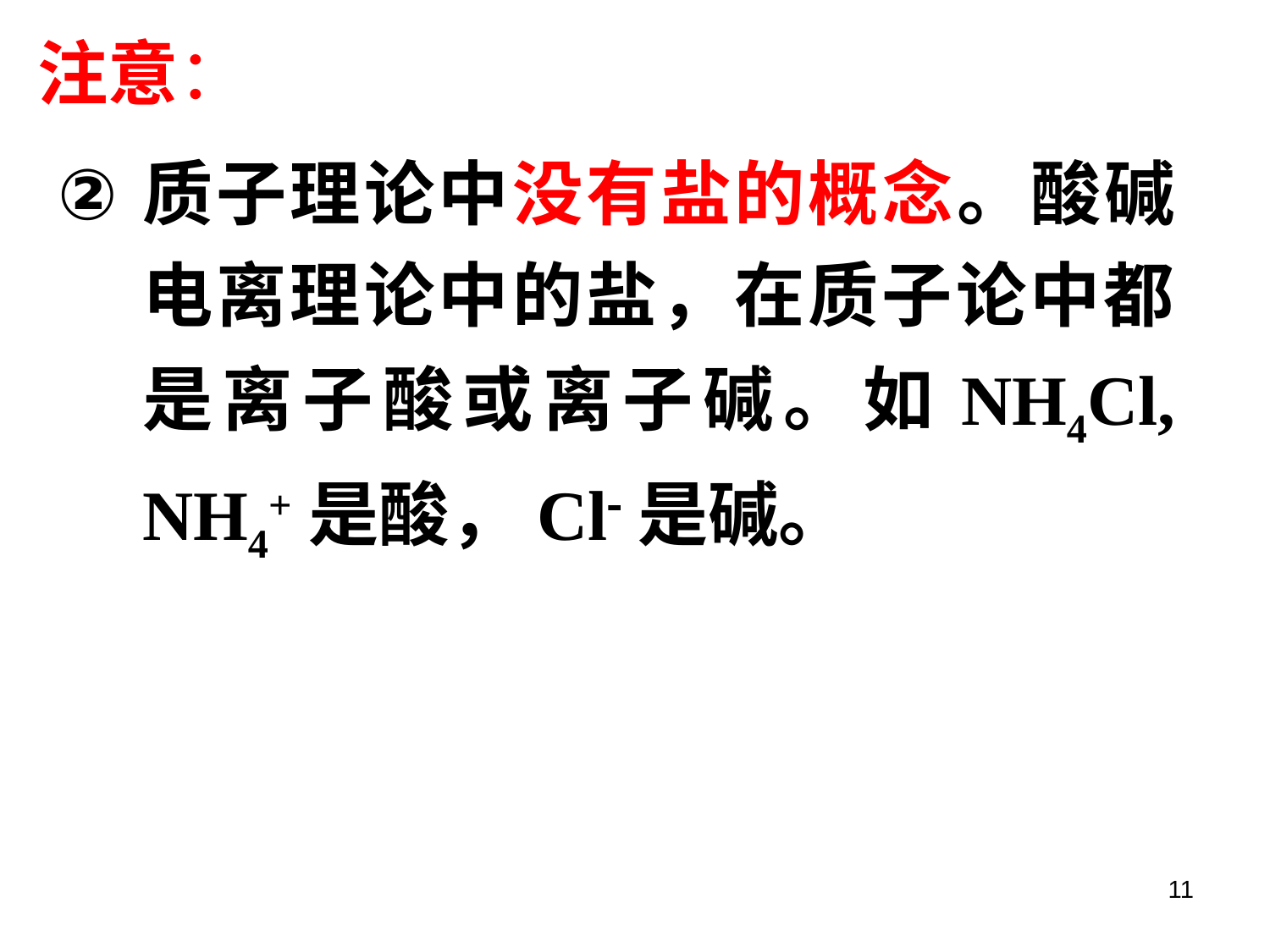

注意：
质子理论中没有盐的概念。酸碱电离理论中的盐，在质子论中都是离子酸或离子碱。如NH4Cl, NH4+是酸，Cl−是碱。
11